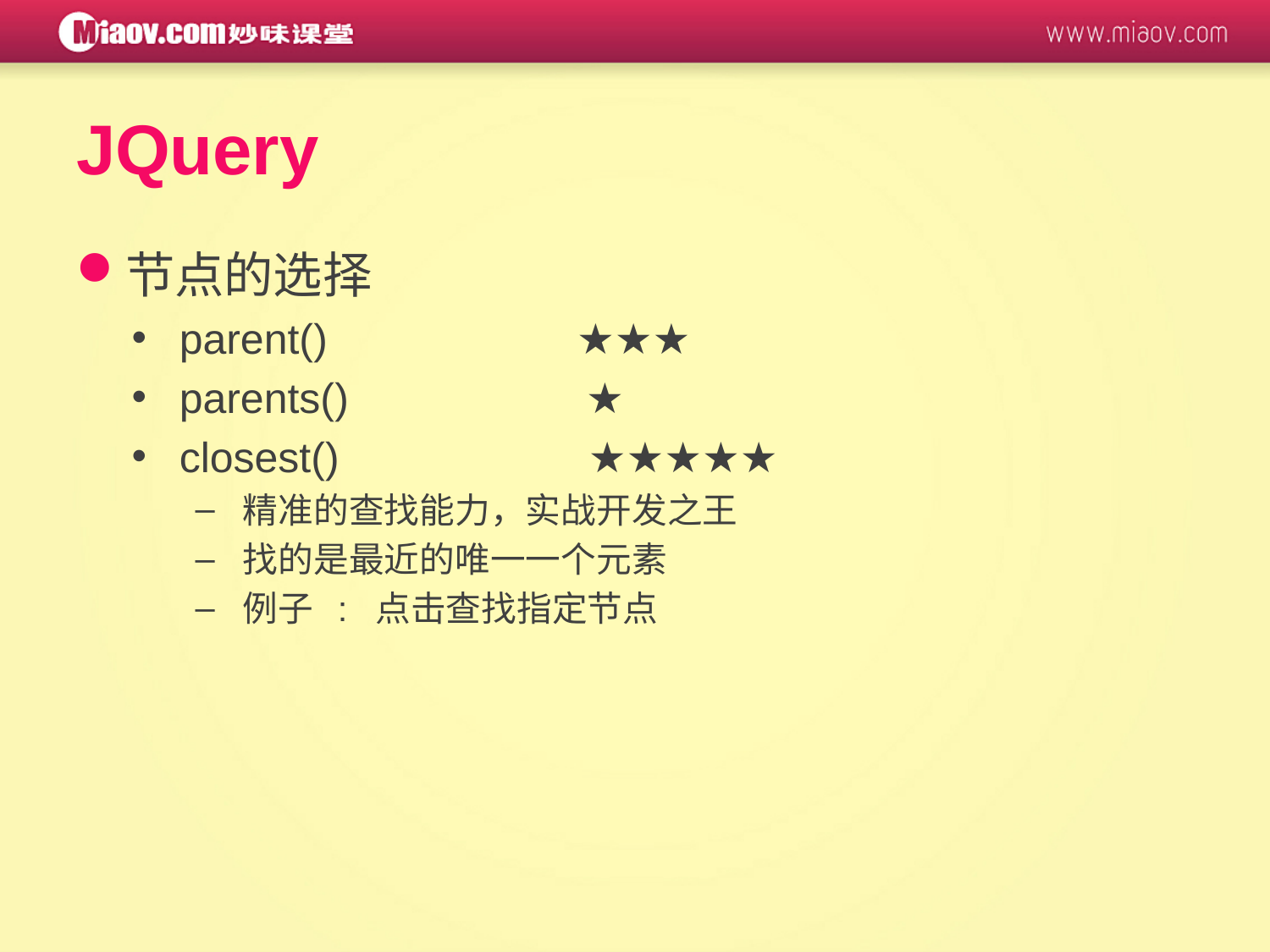

# JQuery
节点的选择
parent()                     ★★★
parents()                    ★
closest()                     ★★★★★
精准的查找能力，实战开发之王
找的是最近的唯一一个元素
例子  :  点击查找指定节点